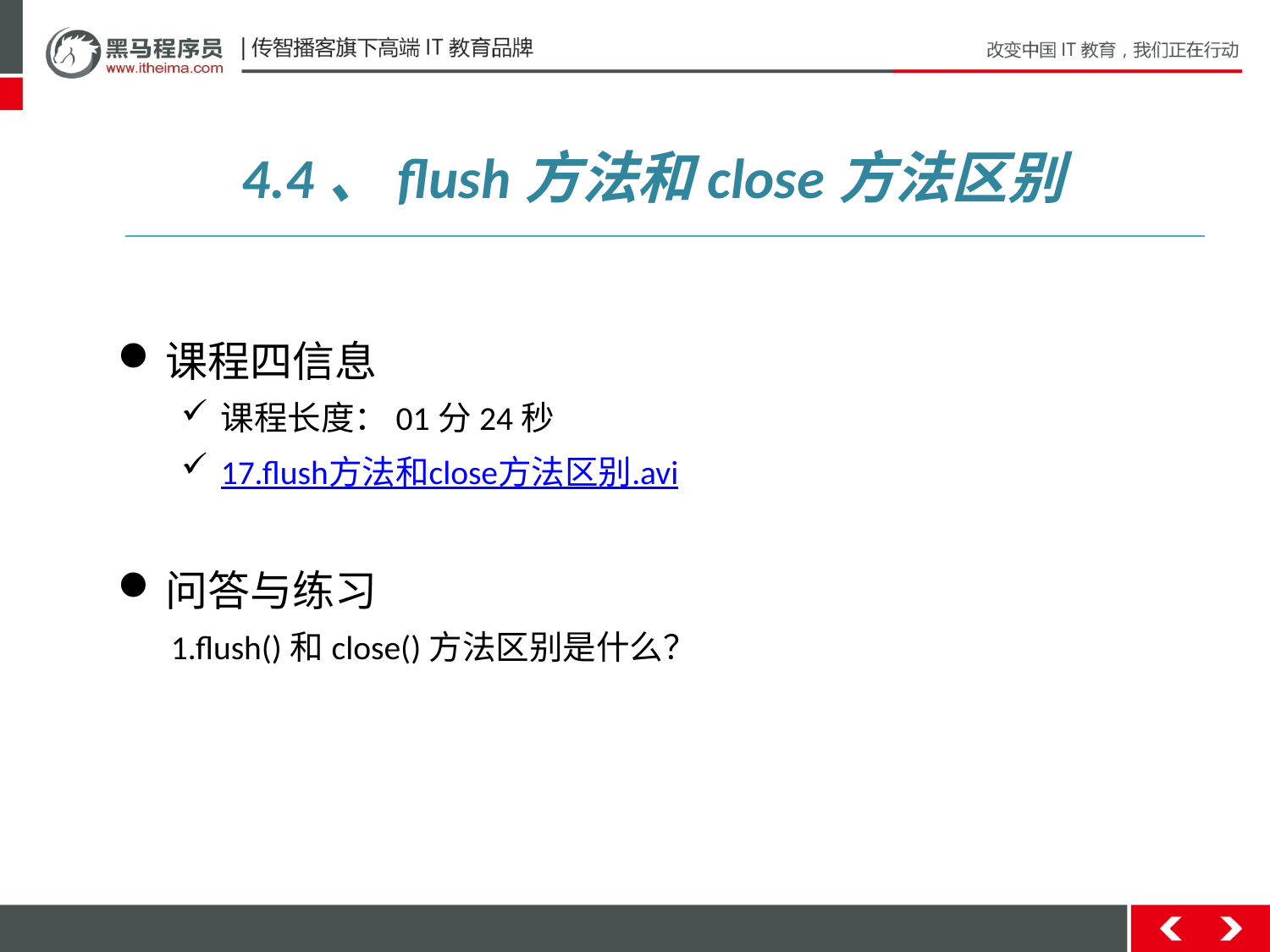

4.4、flush方法和close方法区别

课程四信息
课程长度：01分24秒
17.flush方法和close方法区别.avi

问答与练习
       1.flush()和close()方法区别是什么？